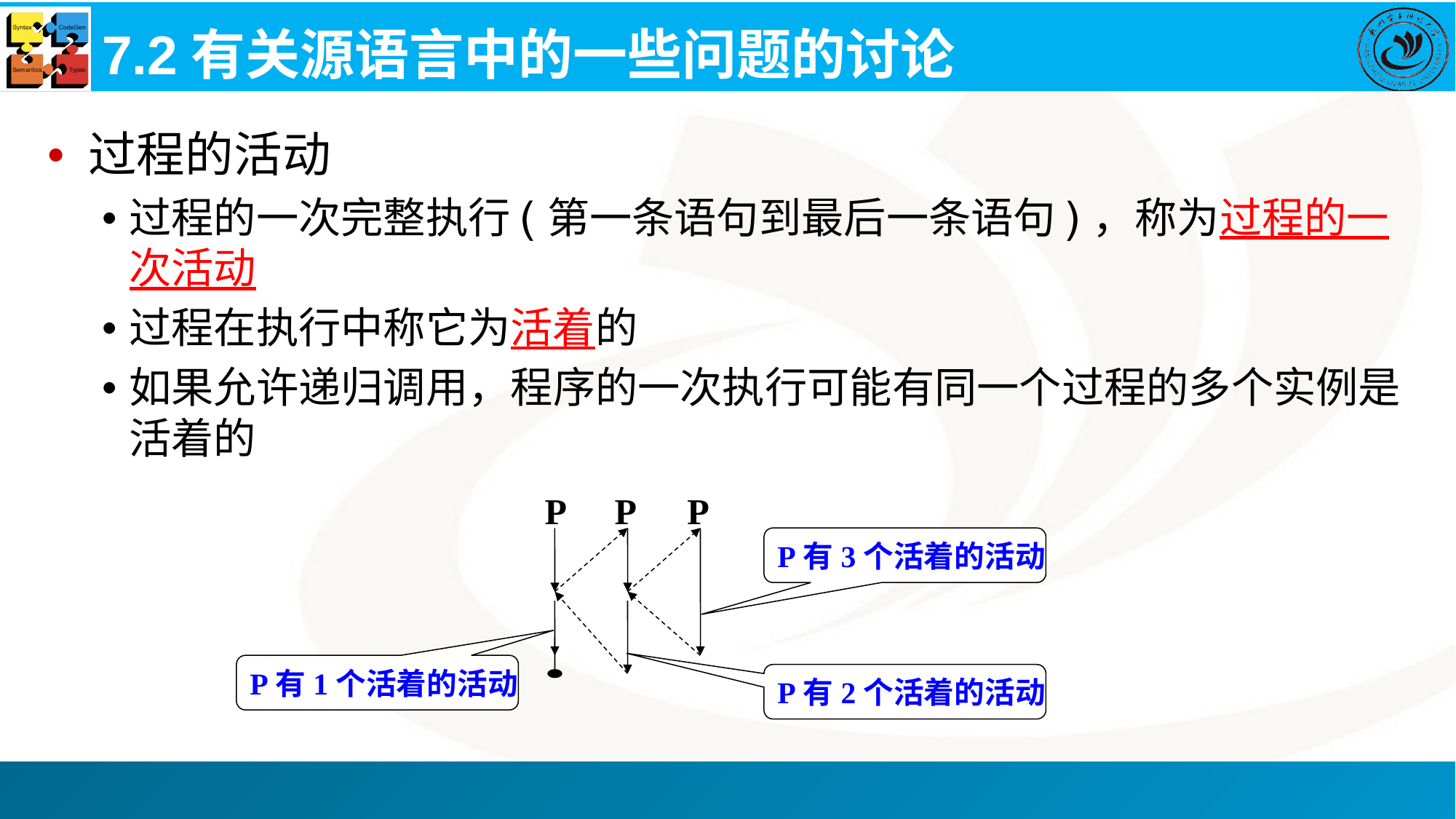

# 7.2有关源语言中的一些问题的讨论
过程的活动
过程的一次完整执行(第一条语句到最后一条语句)，称为过程的一次活动
过程在执行中称它为活着的
如果允许递归调用，程序的一次执行可能有同一个过程的多个实例是活着的
P
P
P

P有3个活着的活动

P有1个活着的活动
P有2个活着的活动